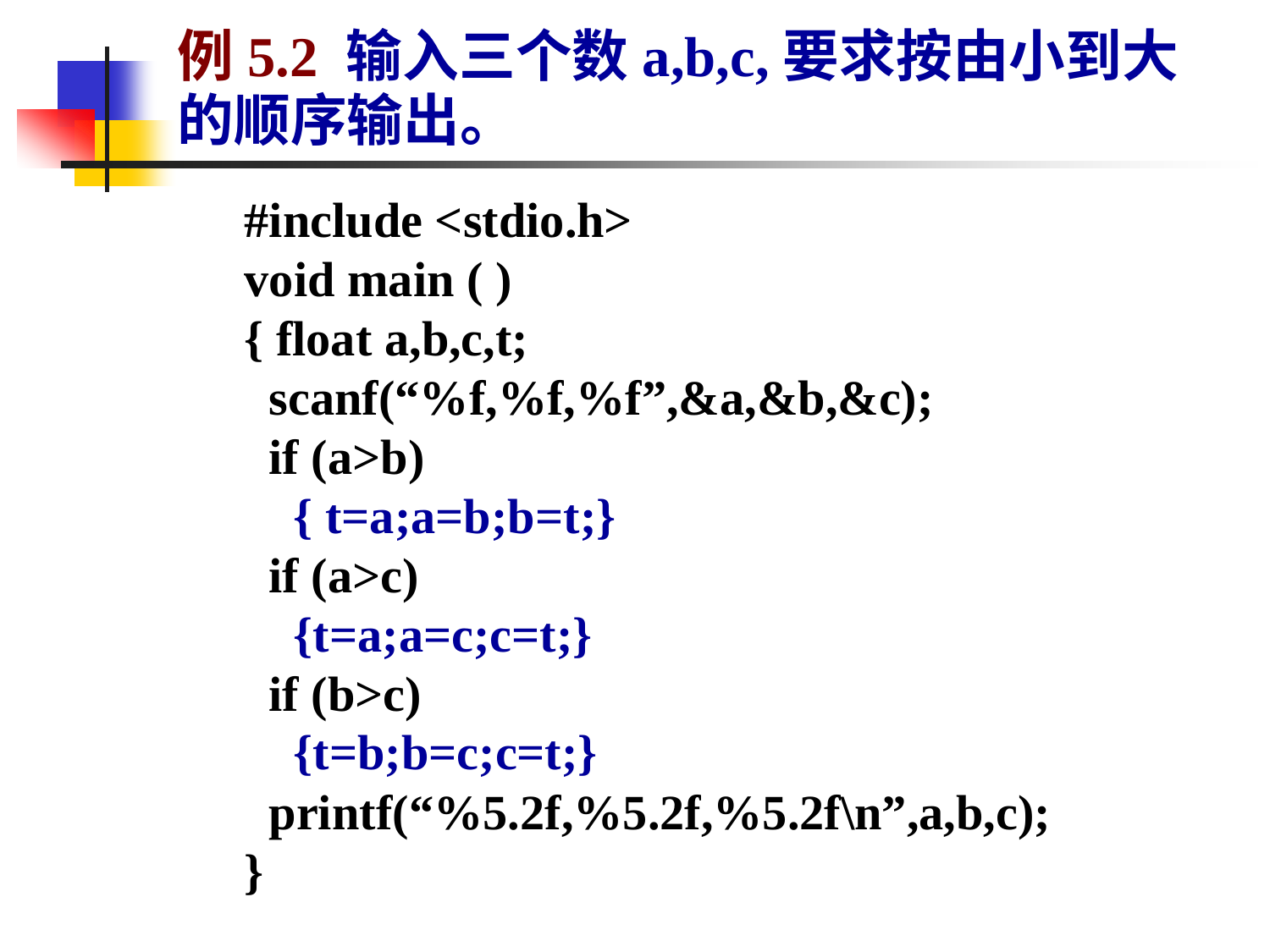

例5.2 输入三个数a,b,c,要求按由小到大的顺序输出。
#include <stdio.h>
void main ( )
{ float a,b,c,t;
  scanf(“%f,%f,%f”,&a,&b,&c);
  if (a>b)
    { t=a;a=b;b=t;}
  if (a>c)
    {t=a;a=c;c=t;}
  if (b>c)
    {t=b;b=c;c=t;}
  printf(“%5.2f,%5.2f,%5.2f\n”,a,b,c);
}